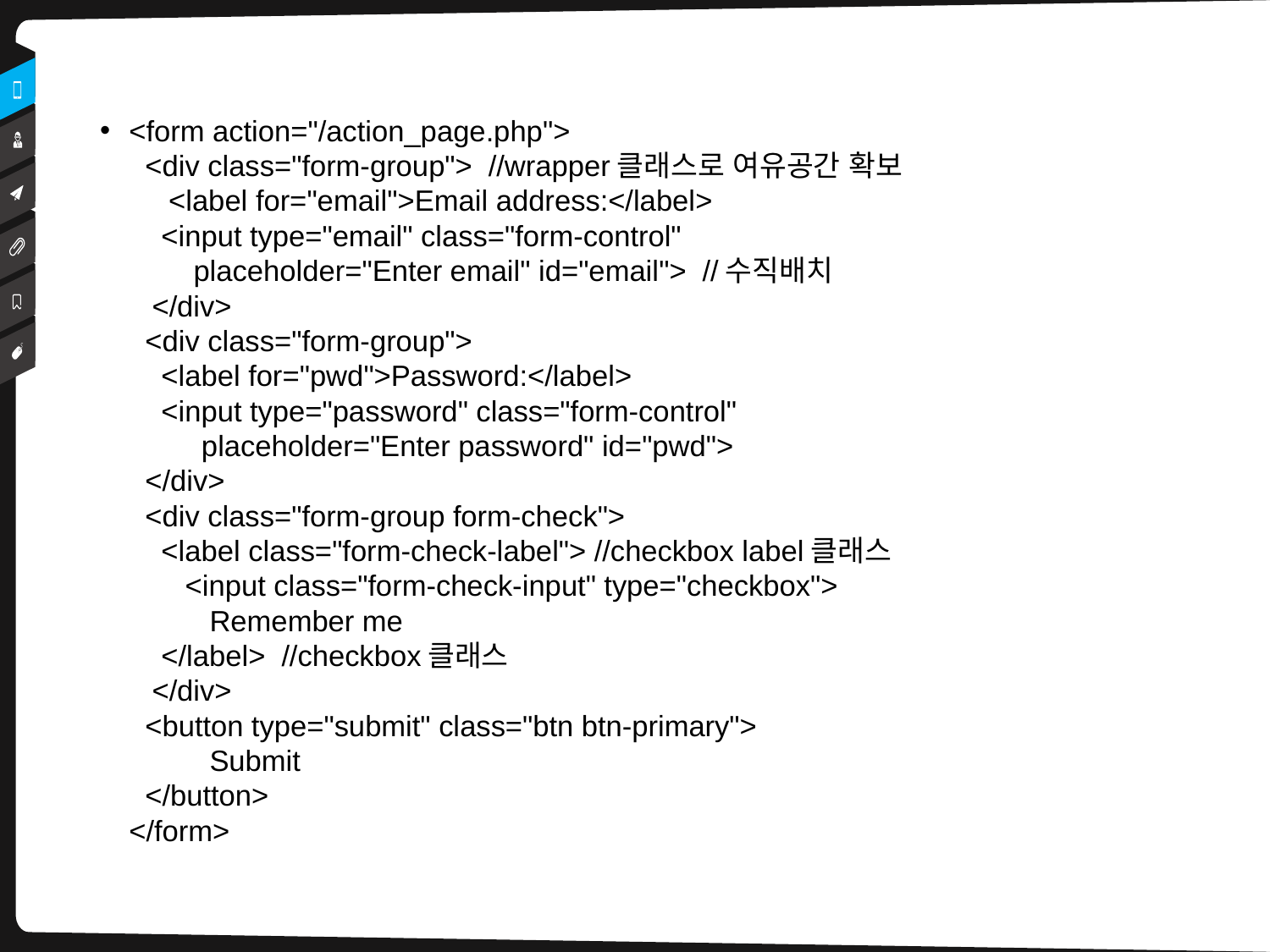

<form action="/action_page.php">
  <div class="form-group">  //wrapper클래스로 여유공간 확보
    <label for="email">Email address:</label>
    <input type="email" class="form-control" 
        placeholder="Enter email" id="email">  //수직배치
  </div>
  <div class="form-group">
    <label for="pwd">Password:</label>
    <input type="password" class="form-control" 
         placeholder="Enter password" id="pwd">
  </div>
  <div class="form-group form-check">
    <label class="form-check-label"> //checkbox label클래스
      <input class="form-check-input" type="checkbox">
          Remember me
    </label>  //checkbox클래스
  </div>
  <button type="submit" class="btn btn-primary">
          Submit
  </button>
</form>